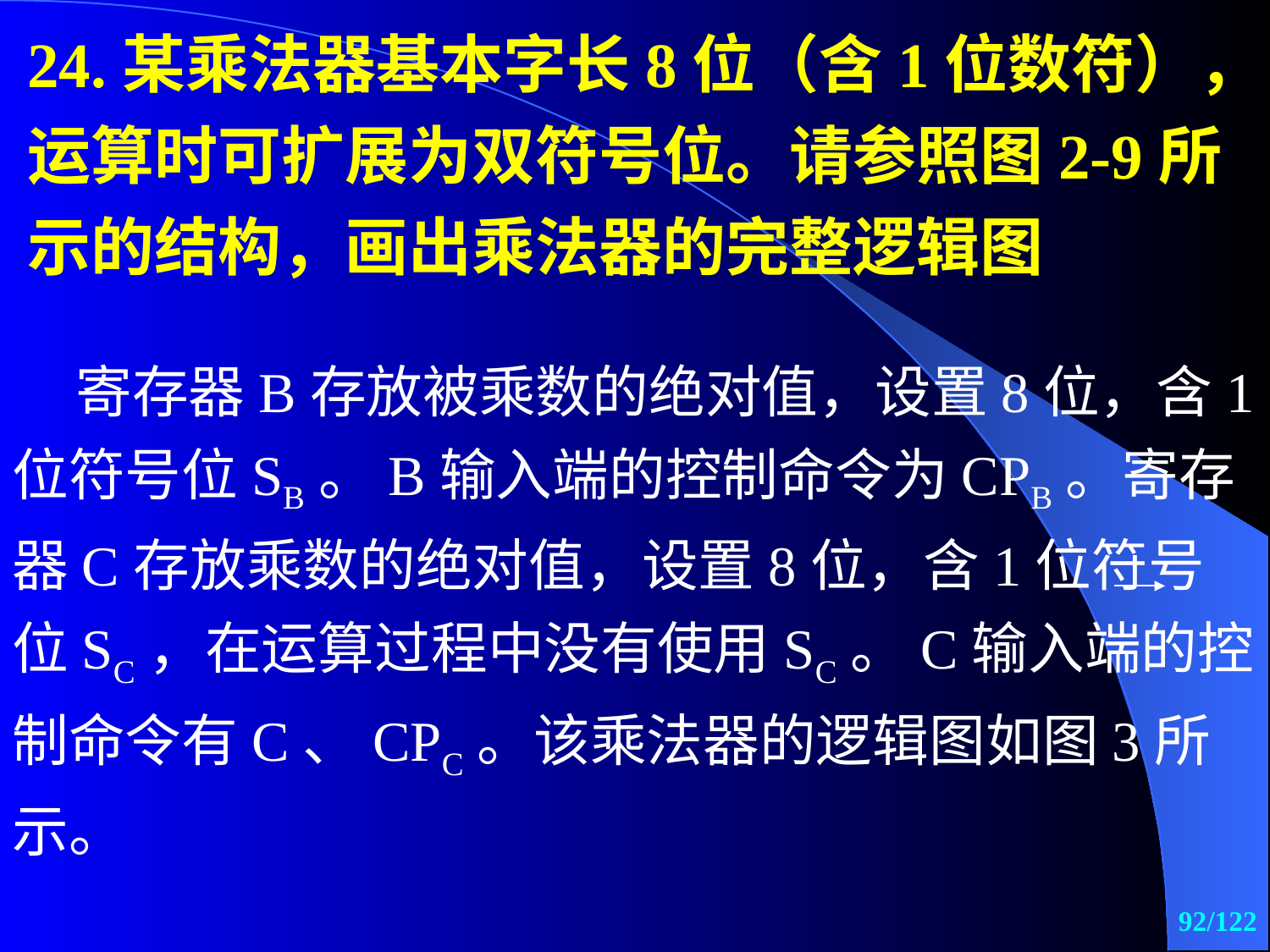

24.某乘法器基本字长8位（含1位数符），运算时可扩展为双符号位。请参照图2-9所示的结构，画出乘法器的完整逻辑图
寄存器B存放被乘数的绝对值，设置8位，含1位符号位SB。B输入端的控制命令为CPB。寄存器C存放乘数的绝对值，设置8位，含1位符号位SC，在运算过程中没有使用SC。C输入端的控制命令有C、CPC。该乘法器的逻辑图如图3所示。
92/122